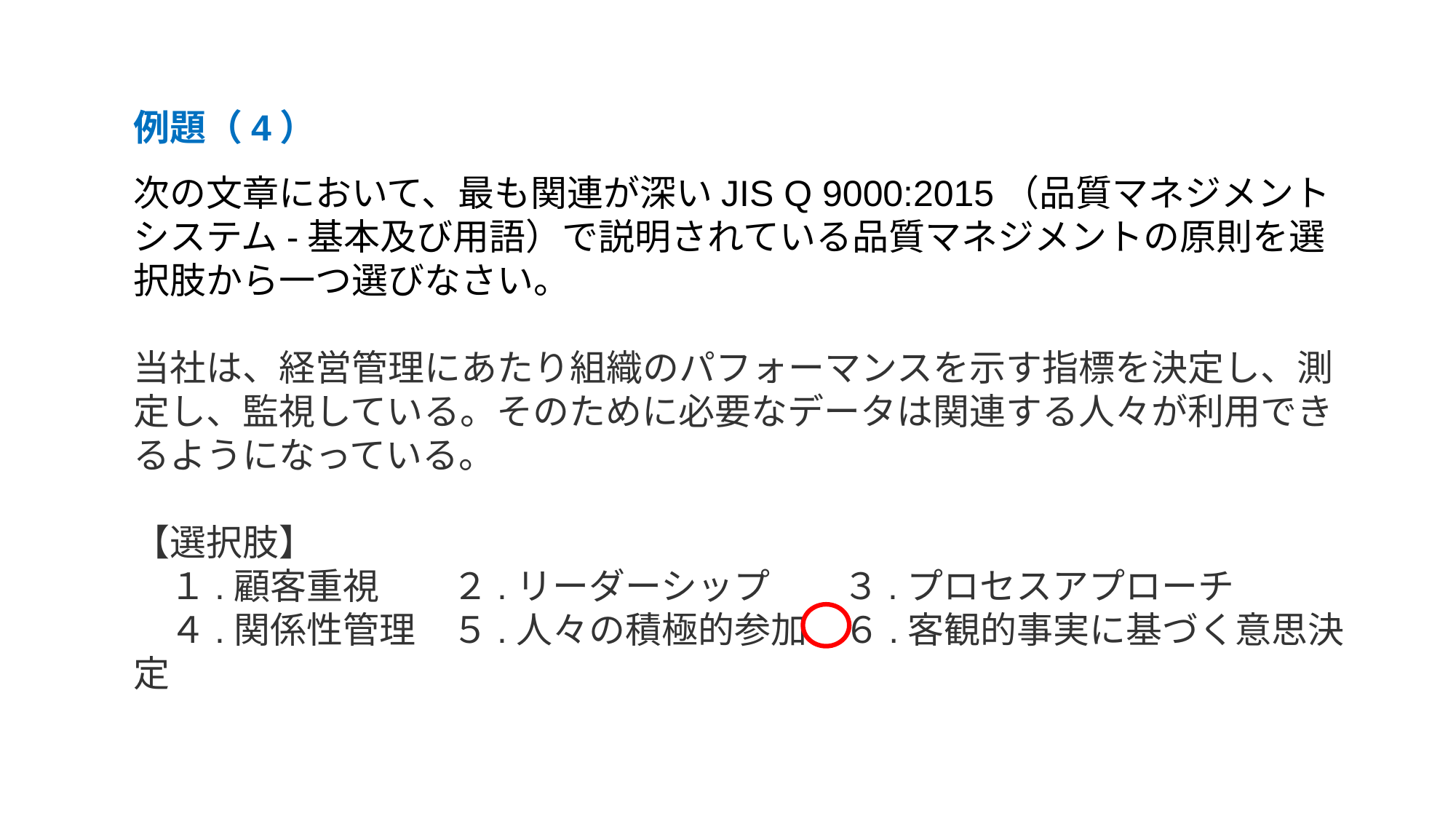

例題（4）

次の文章において、最も関連が深いJIS Q 9000:2015（品質マネジメントシステム-基本及び用語）で説明されている品質マネジメントの原則を選択肢から一つ選びなさい。

当社は、経営管理にあたり組織のパフォーマンスを示す指標を決定し、測定し、監視している。そのために必要なデータは関連する人々が利用できるようになっている。

【選択肢】
　１.顧客重視　　２.リーダーシップ　　３.プロセスアプローチ
　４.関係性管理　５.人々の積極的参加　６.客観的事実に基づく意思決定